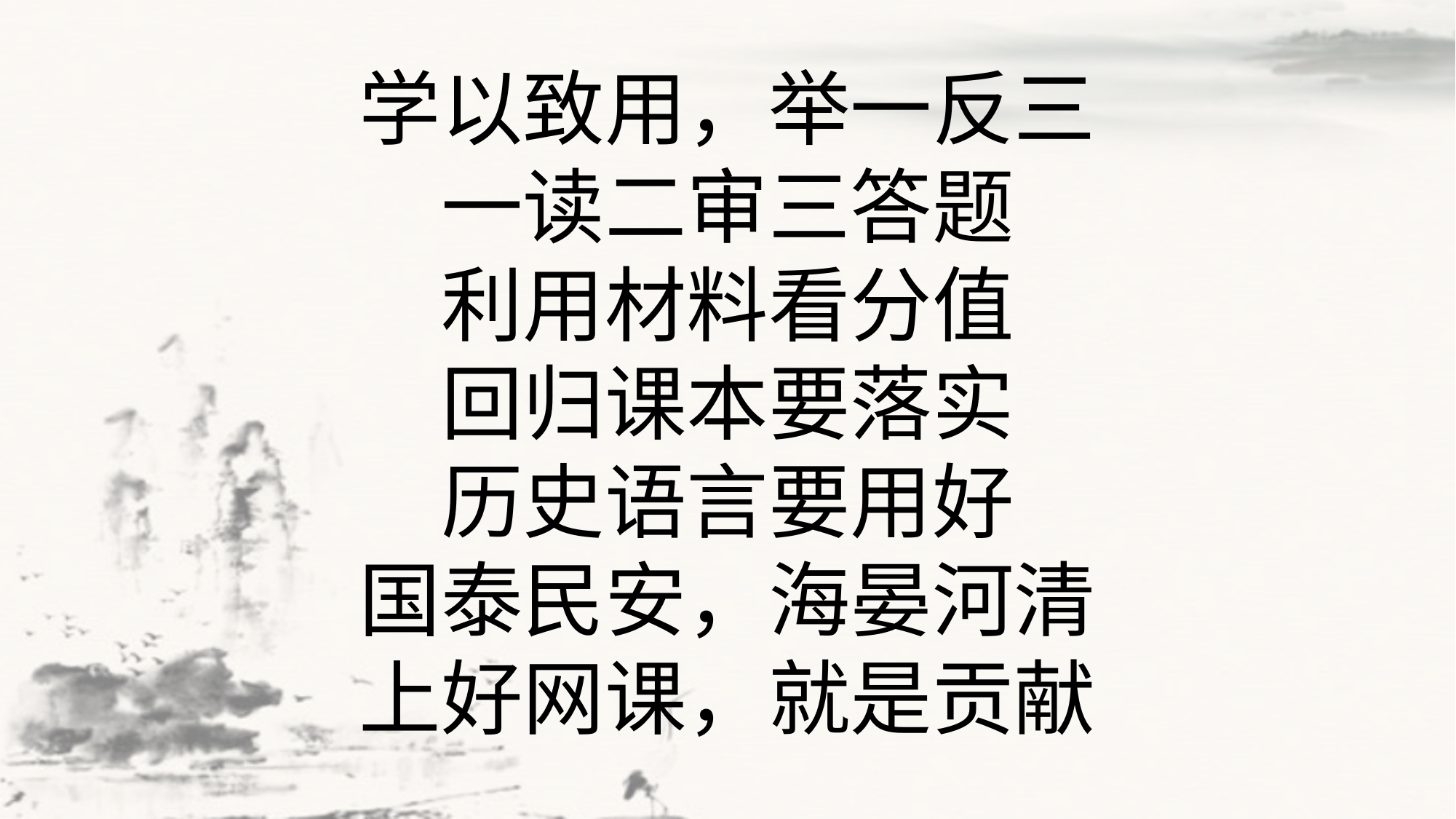

学以致用，举一反三
一读二审三答题
利用材料看分值
回归课本要落实
历史语言要用好
国泰民安，海晏河清
上好网课，就是贡献